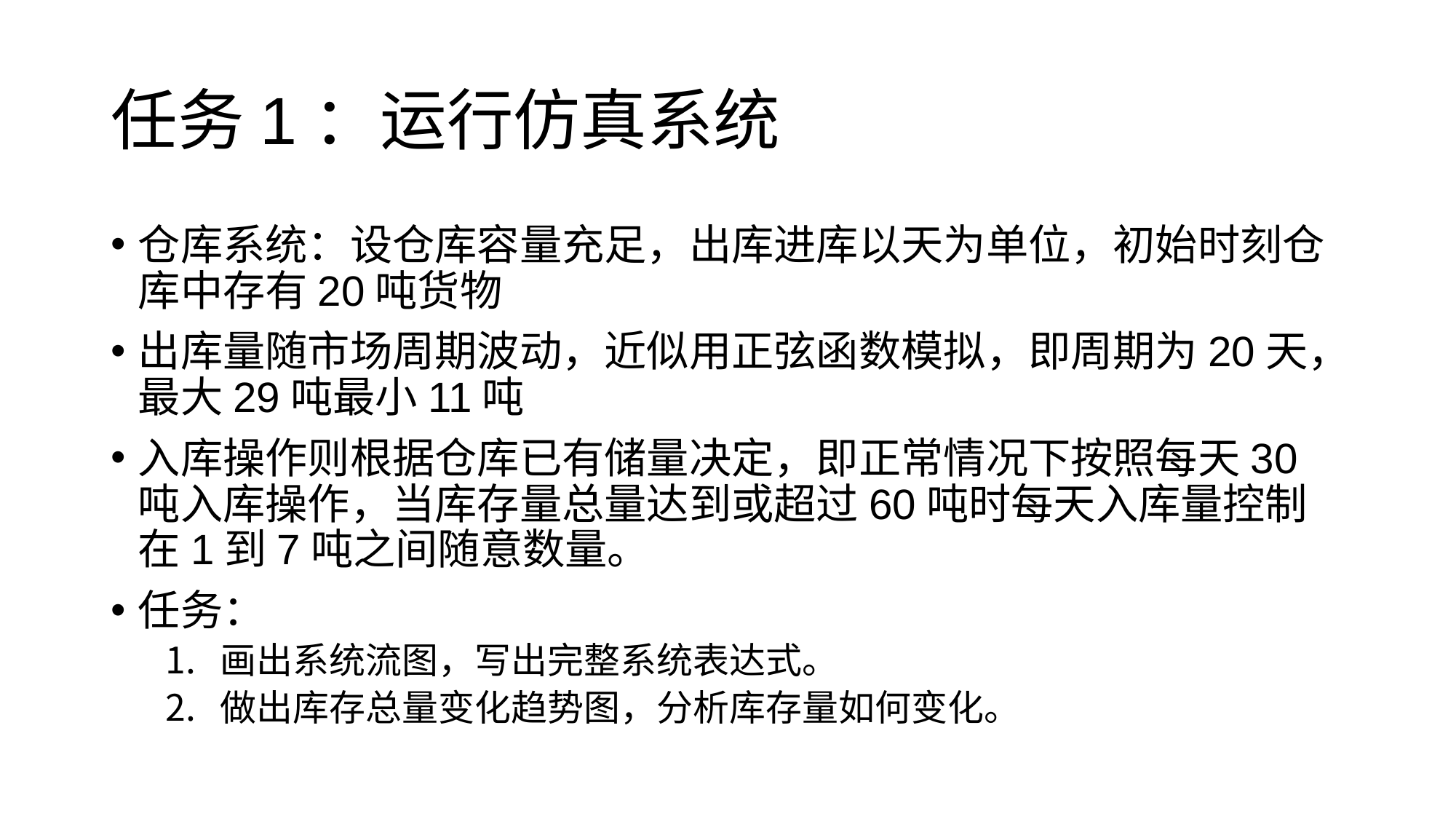

# 任务1：运行仿真系统
仓库系统：设仓库容量充足，出库进库以天为单位，初始时刻仓库中存有20吨货物
出库量随市场周期波动，近似用正弦函数模拟，即周期为20天，最大29吨最小11吨
入库操作则根据仓库已有储量决定，即正常情况下按照每天30吨入库操作，当库存量总量达到或超过60吨时每天入库量控制在1到7吨之间随意数量。
任务：
画出系统流图，写出完整系统表达式。
做出库存总量变化趋势图，分析库存量如何变化。